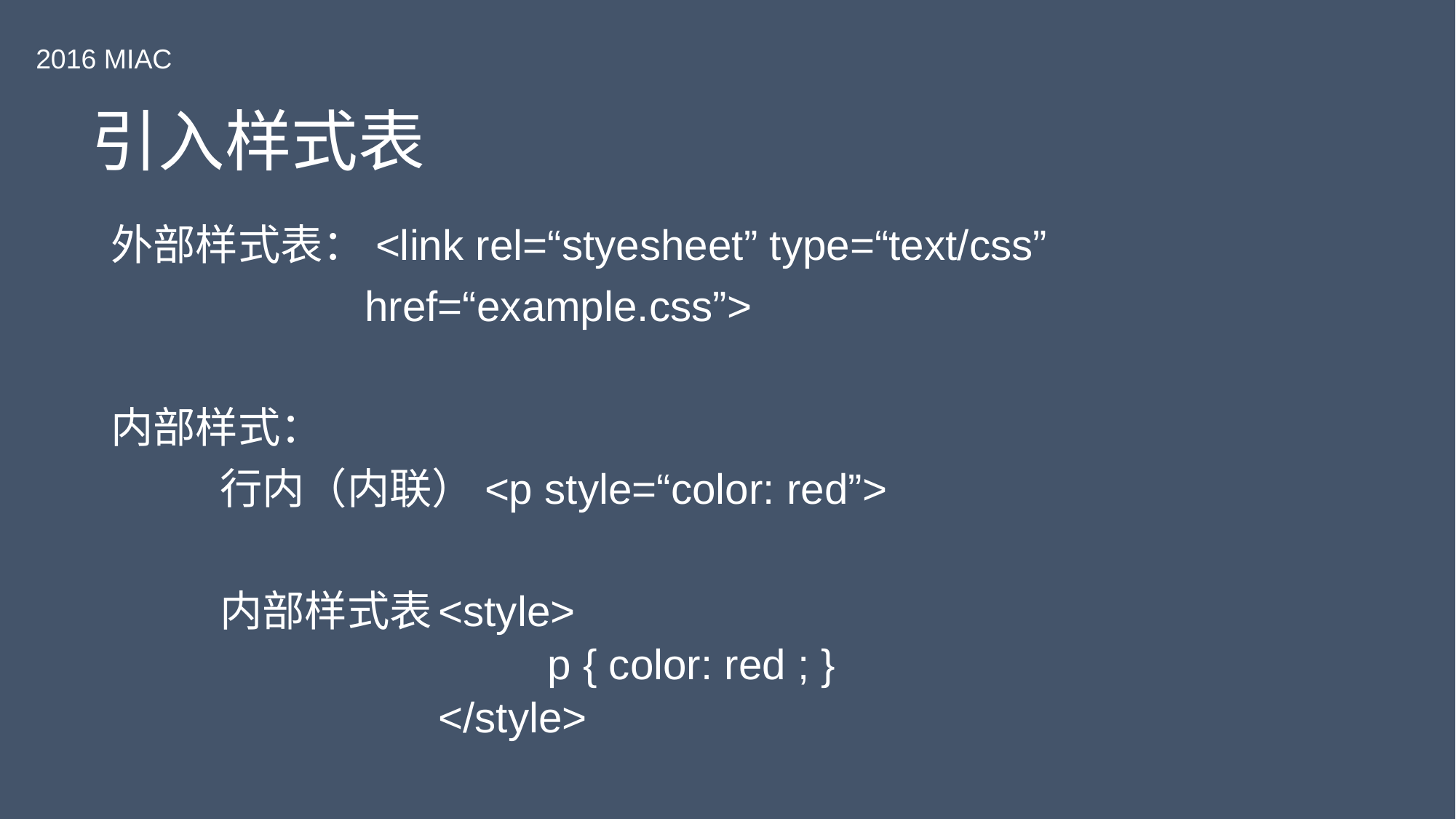

2016 MIAC
# 引入样式表
外部样式表：<link rel=“styesheet” type=“text/css”
		   href=“example.css”>

内部样式：
	行内（内联）<p style=“color: red”>

	内部样式表	<style>
		p { color: red ; }
	</style>